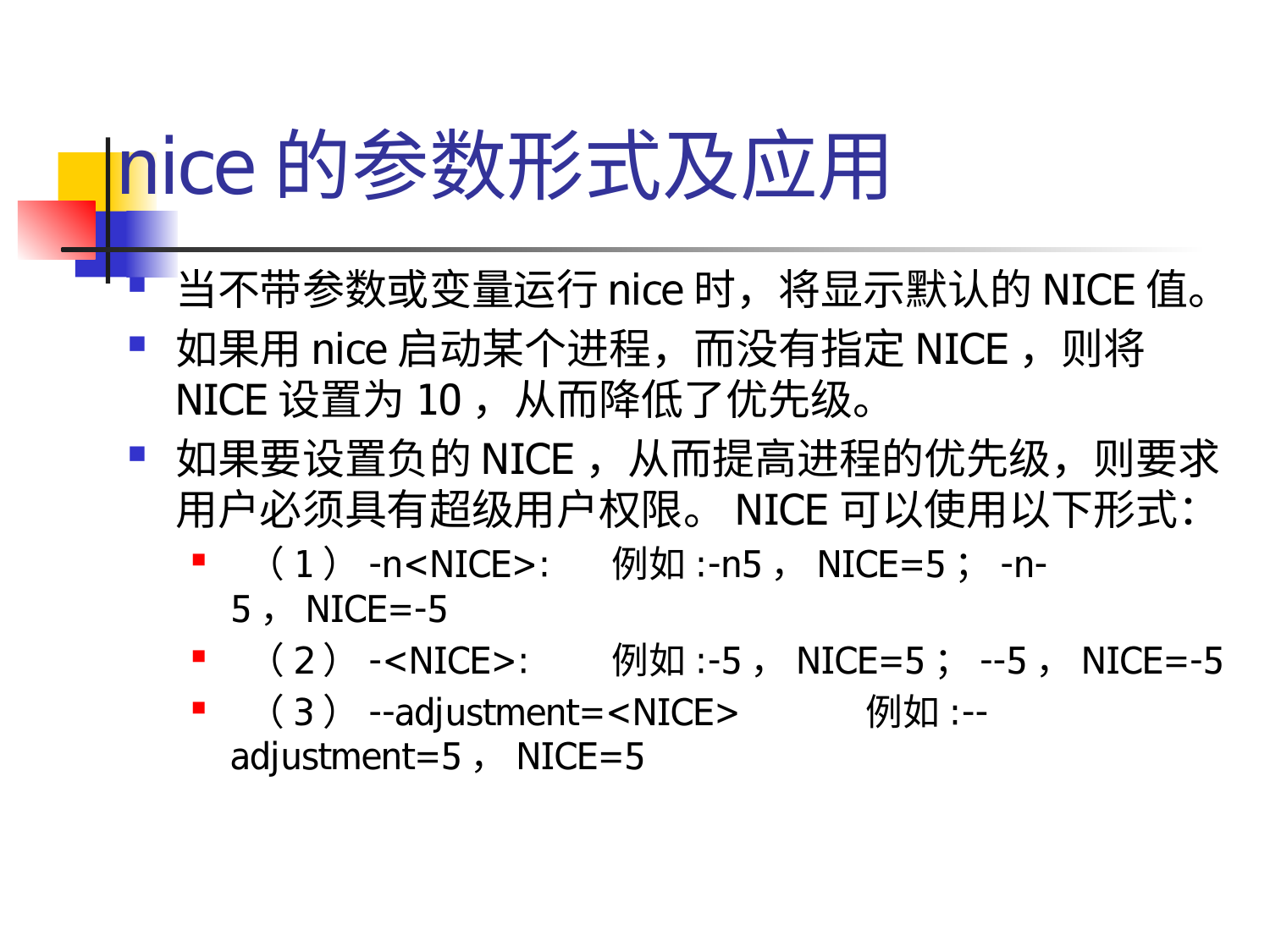

# nice的参数形式及应用
当不带参数或变量运行nice时，将显示默认的NICE值。
如果用nice启动某个进程，而没有指定NICE，则将NICE设置为10，从而降低了优先级。
如果要设置负的NICE，从而提高进程的优先级，则要求用户必须具有超级用户权限。NICE可以使用以下形式：
 （1）-n<NICE>: 	例如:-n5，NICE=5；-n-5，NICE=-5
 （2）-<NICE>: 	例如:-5，NICE=5；--5，NICE=-5
 （3）--adjustment=<NICE> 	例如:--adjustment=5，NICE=5